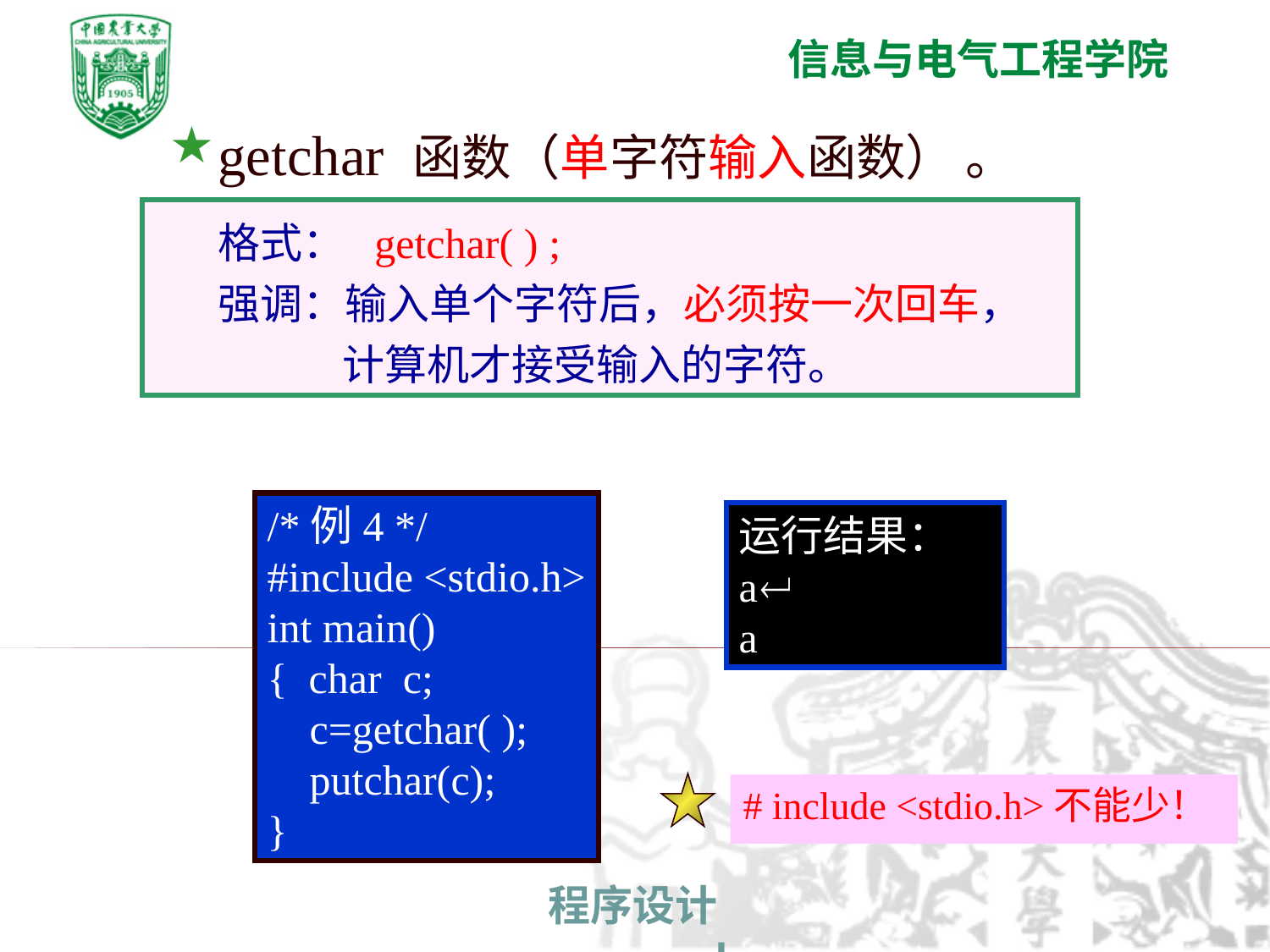

getchar 函数（单字符输入函数） 。
格式：  getchar( ) ;
强调：输入单个字符后，必须按一次回车，
            计算机才接受输入的字符。
/*例4 */
#include <stdio.h>
int main()
{  char  c;
    c=getchar( );
    putchar(c);
}
运行结果：
a↵
a

# include <stdio.h>不能少！